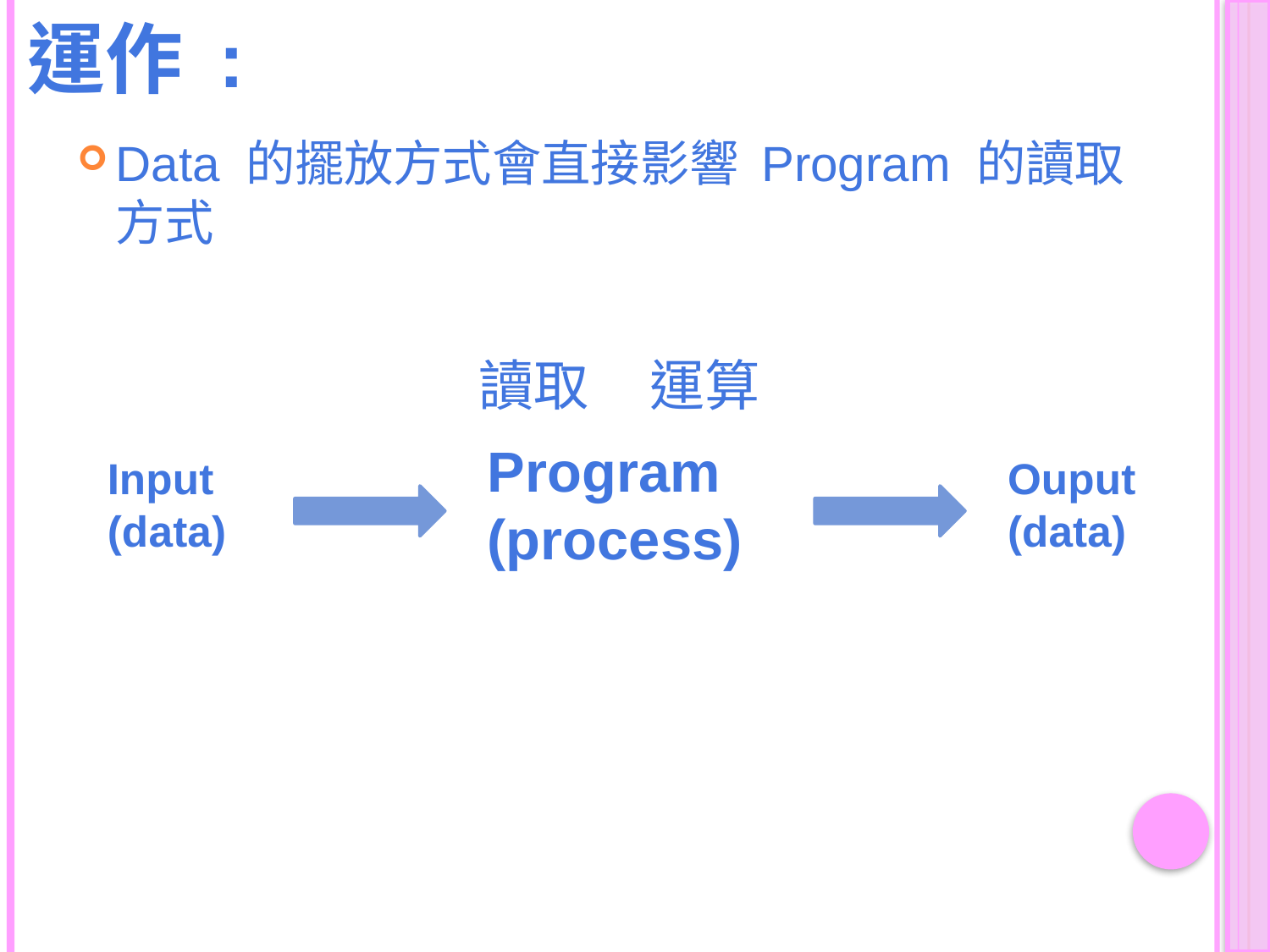

# 運作 :
Data 的擺放方式會直接影響 Program 的讀取方式
讀取
運算
Program
(process)
Input
(data)
Ouput
(data)